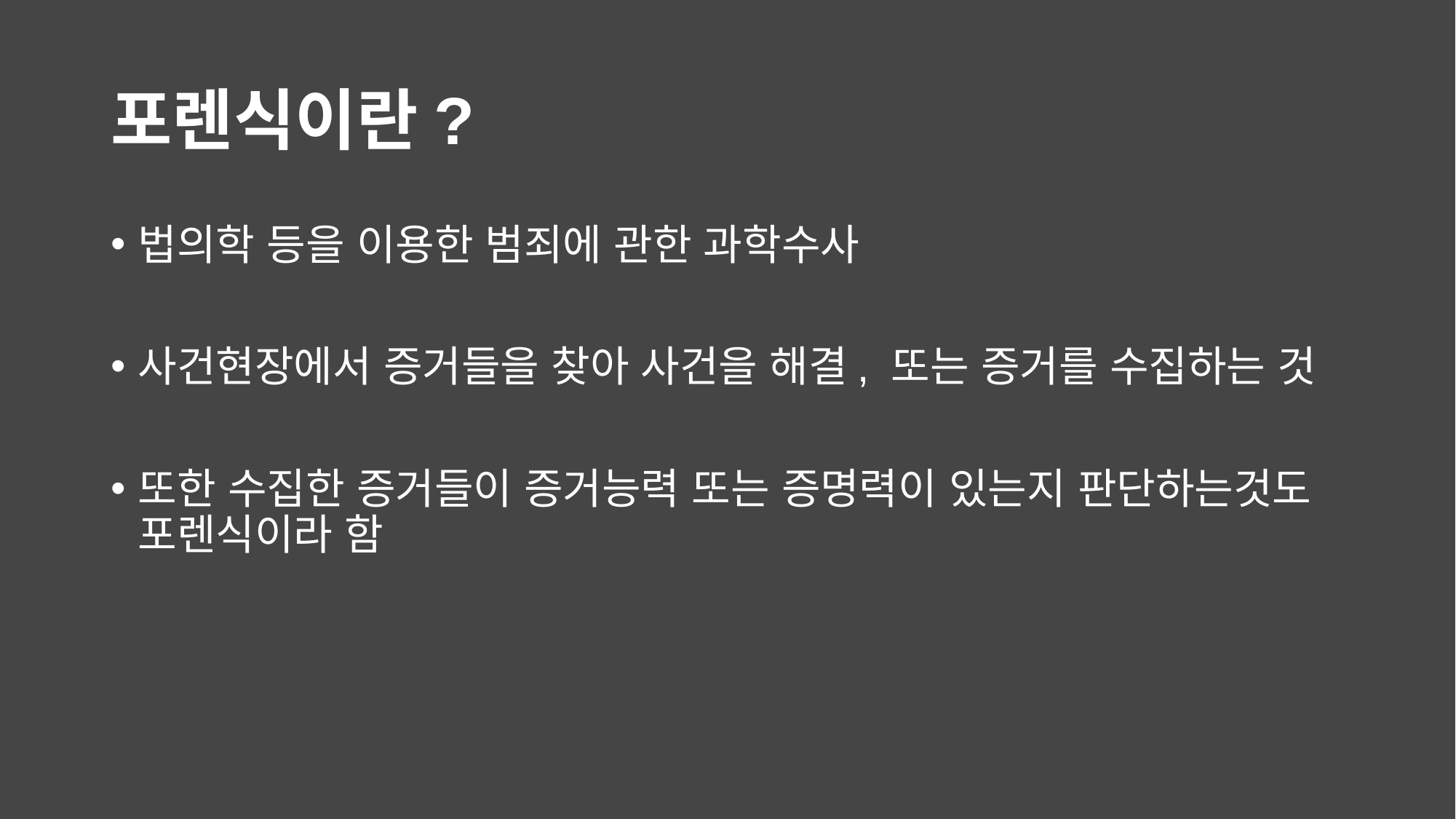

# 포렌식이란?
법의학 등을 이용한 범죄에 관한 과학수사

사건현장에서 증거들을 찾아 사건을 해결, 또는 증거를 수집하는 것

또한 수집한 증거들이 증거능력 또는 증명력이 있는지 판단하는것도 포렌식이라 함